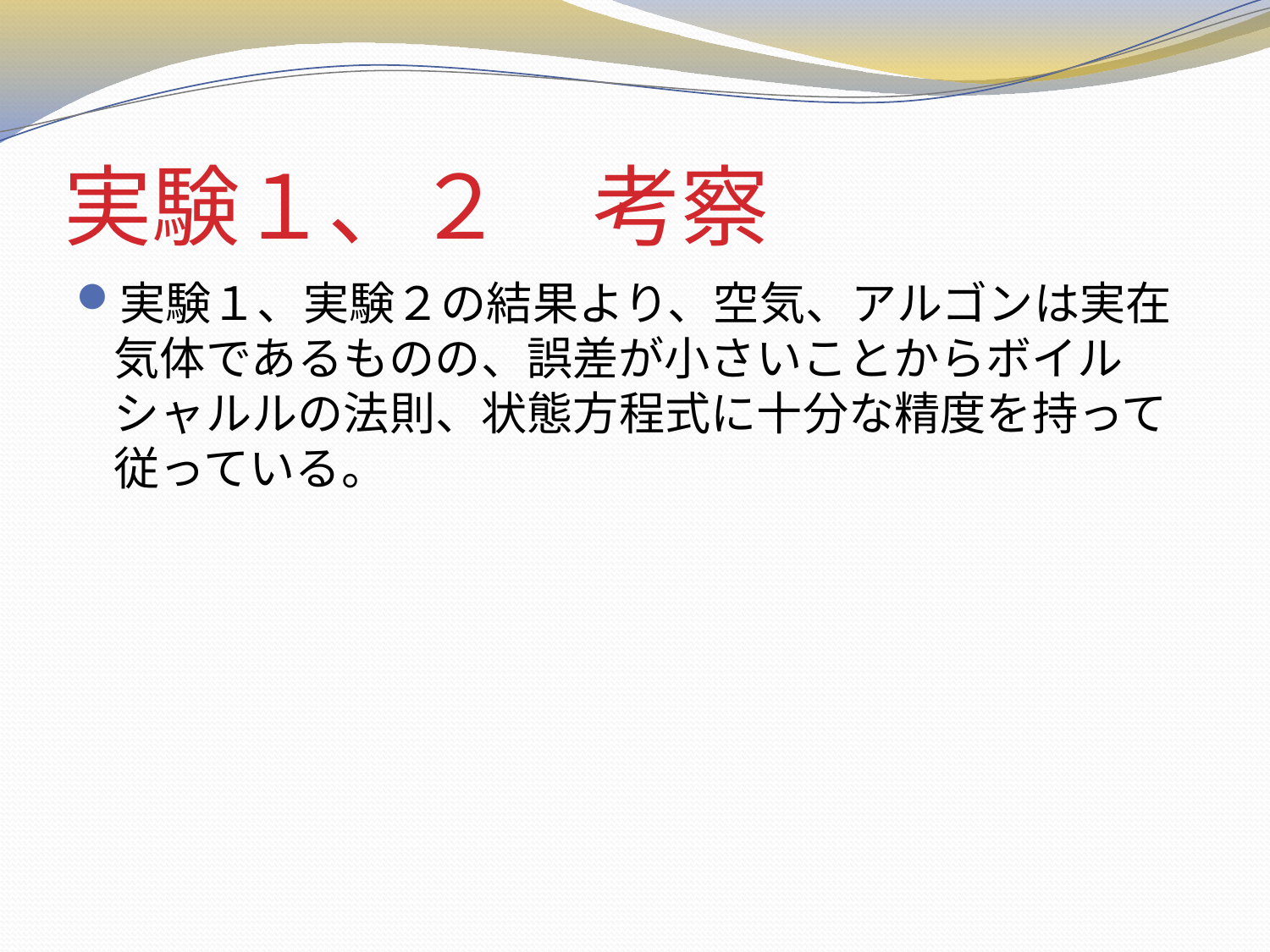

# 実験１、２　考察
実験１、実験２の結果より、空気、アルゴンは実在気体であるものの、誤差が小さいことからボイルシャルルの法則、状態方程式に十分な精度を持って従っている。